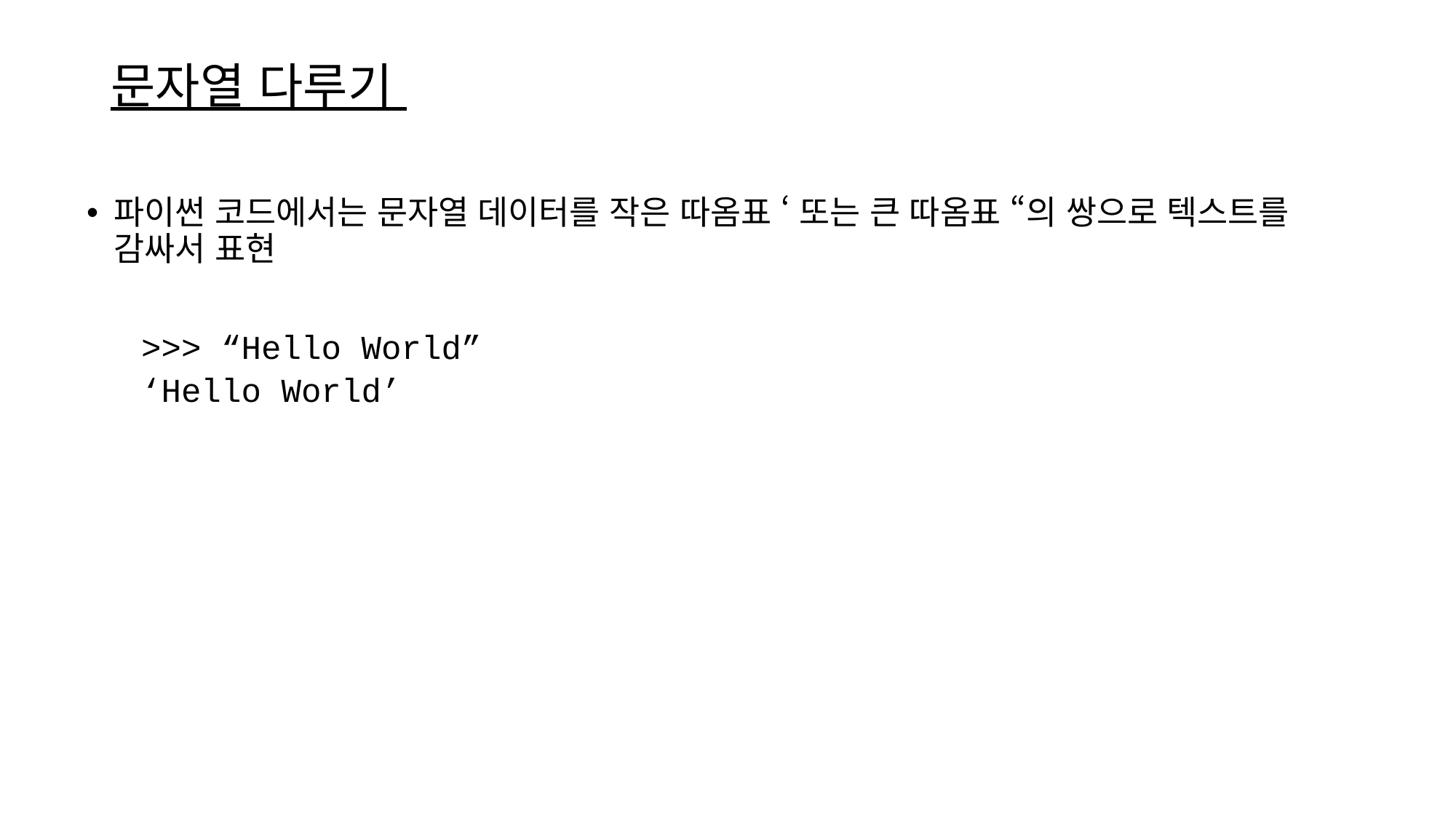

# 문자열 다루기
파이썬 코드에서는 문자열 데이터를 작은 따옴표 ‘ 또는 큰 따옴표 “의 쌍으로 텍스트를 감싸서 표현

>>> “Hello World”
‘Hello World’